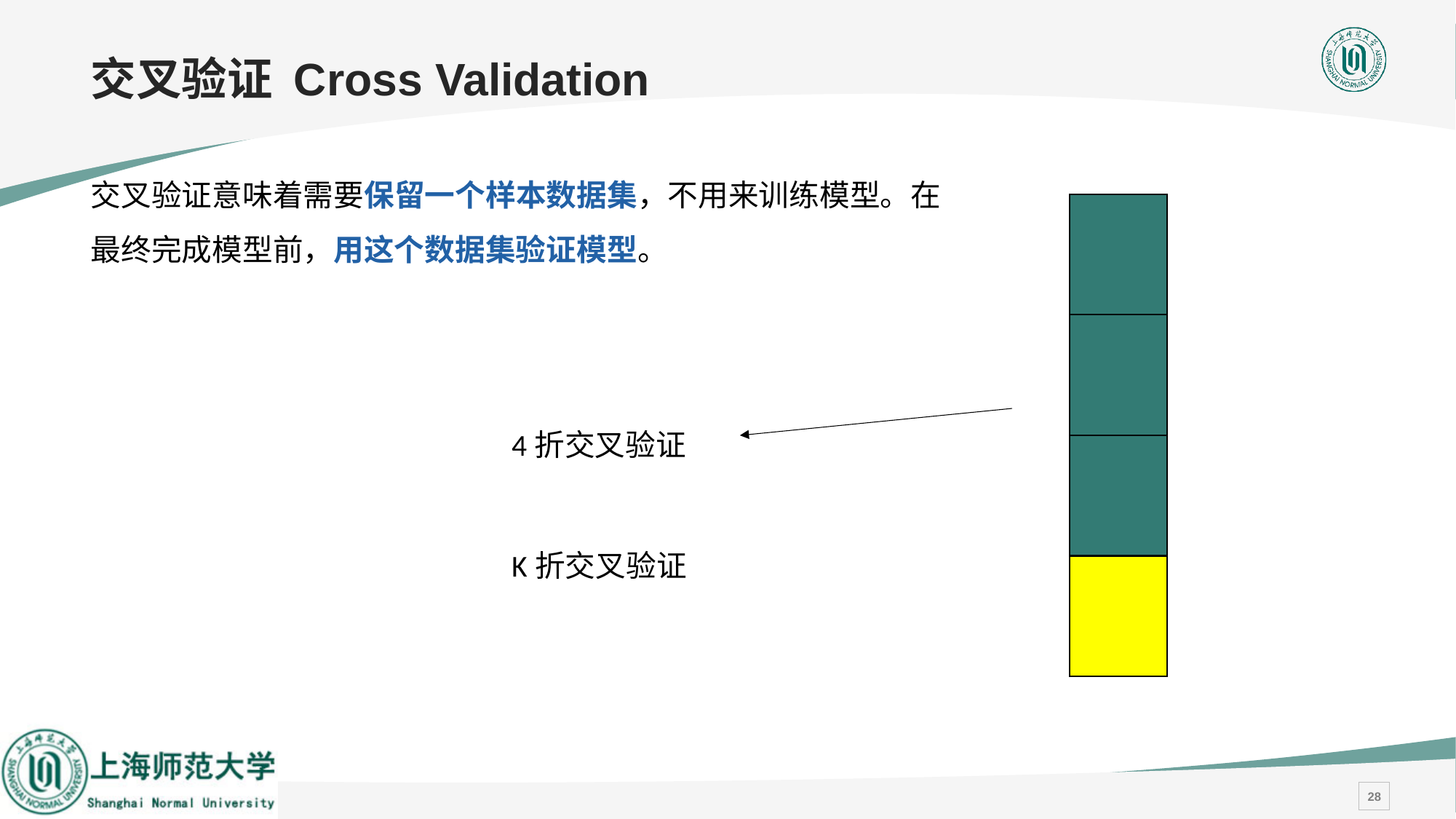

# 交叉验证 Cross Validation
交叉验证意味着需要保留一个样本数据集，不用来训练模型。在最终完成模型前，用这个数据集验证模型。

4折交叉验证

K折交叉验证